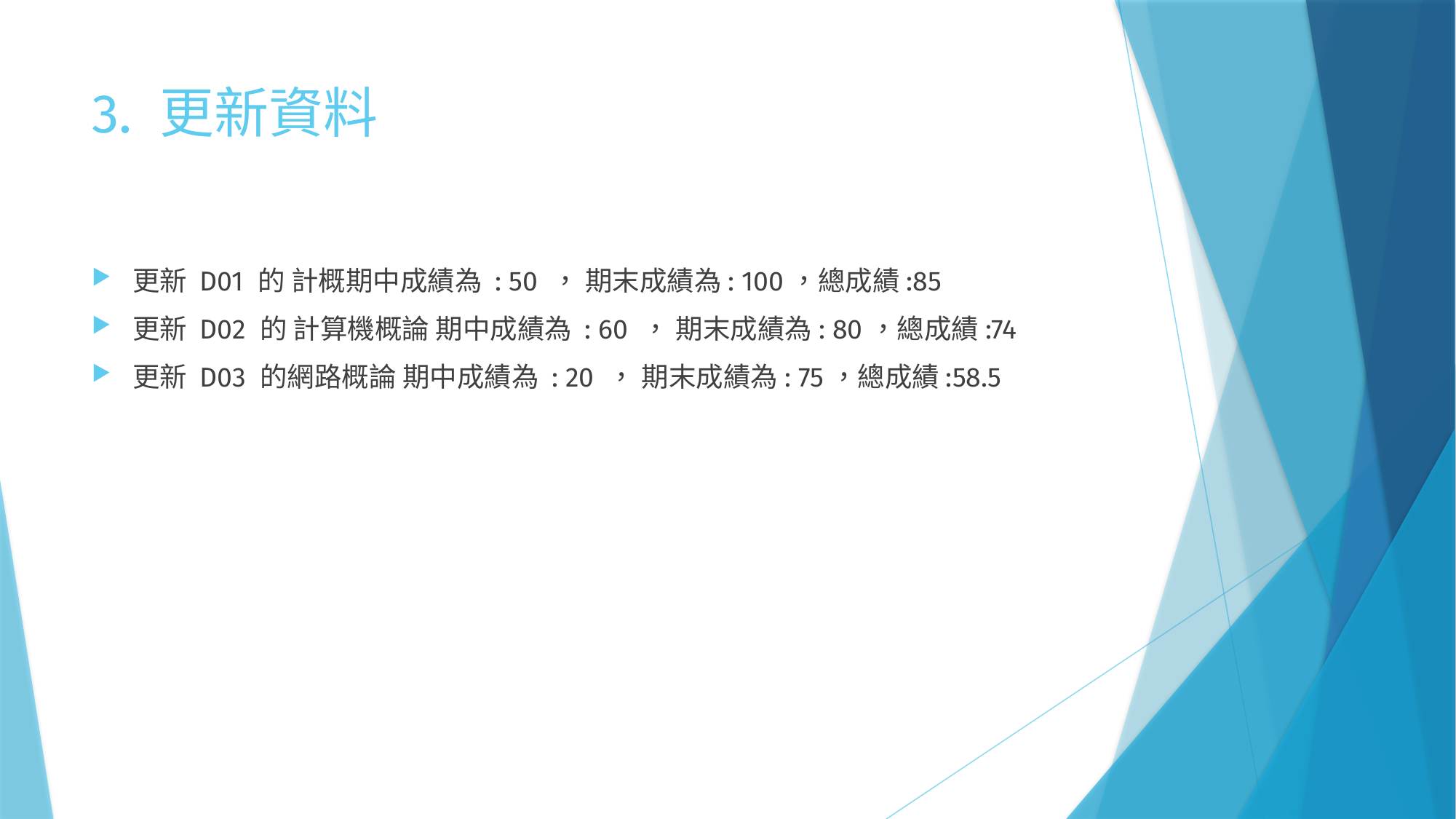

# 3. 更新資料
更新 D01 的 計概期中成績為 : 50 ， 期末成績為: 100，總成績:85
更新 D02 的 計算機概論 期中成績為 : 60 ， 期末成績為: 80，總成績:74
更新 D03 的網路概論 期中成績為 : 20 ， 期末成績為: 75，總成績:58.5